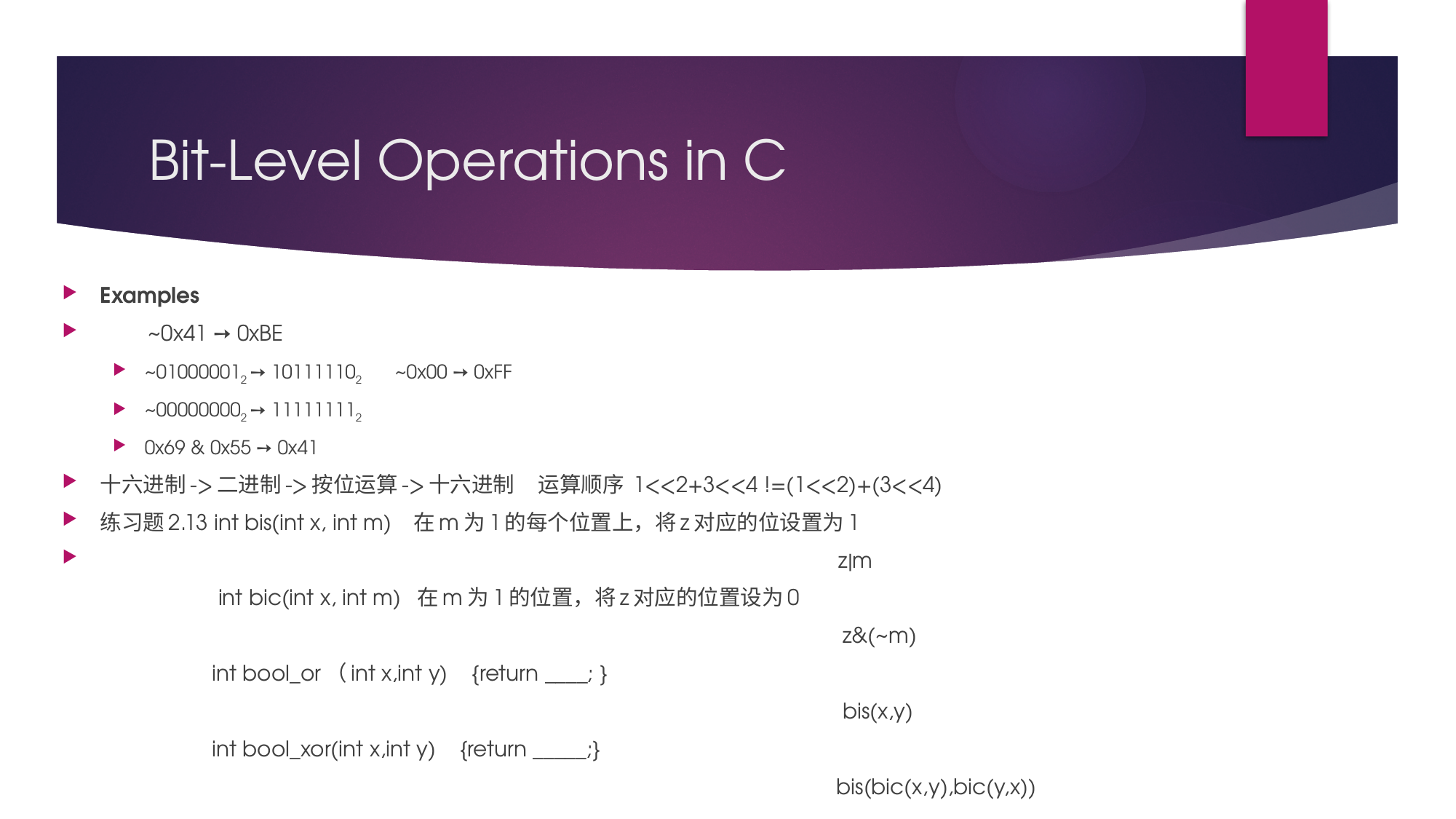

# Bit-Level Operations in C
Examples
        ~0x41 ➙ 0xBE
~010000012 ➙ 101111102      ~0x00 ➙ 0xFF
~000000002 ➙ 111111112
0x69 & 0x55 ➙ 0x41
十六进制->二进制->按位运算->十六进制     运算顺序 1<<2+3<<4 !=(1<<2)+(3<<4)
练习题2.13 int bis(int x, int m)   在m为1的每个位置上，将z对应的位设置为1
                                                                                                                           z|m
                          int bic(int x, int m)  在m为1的位置，将z对应的位置设为0
                                                                                                                                  z&(~m)
                         int bool_or（int x,int y)    {return ____; }
                                                                                                                                  bis(x,y)
                         int bool_xor(int x,int y)    {return _____;}
                                                                                                                                 bis(bic(x,y),bic(y,x))